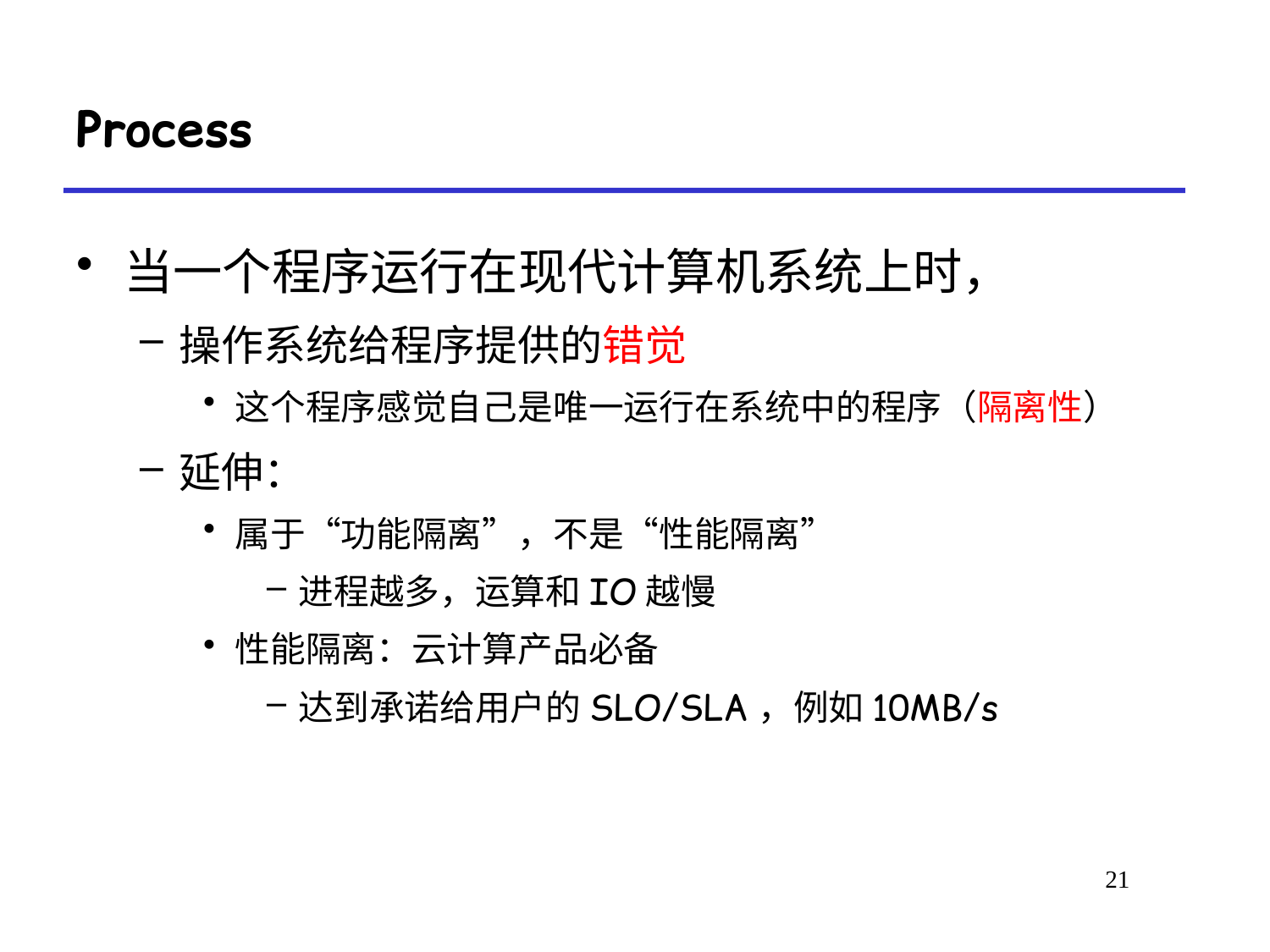

Process
当一个程序运行在现代计算机系统上时，
操作系统给程序提供的错觉
这个程序感觉自己是唯一运行在系统中的程序（隔离性）
延伸：
属于“功能隔离”，不是“性能隔离”
进程越多，运算和IO越慢
性能隔离：云计算产品必备
达到承诺给用户的SLO/SLA，例如10MB/s
# 21